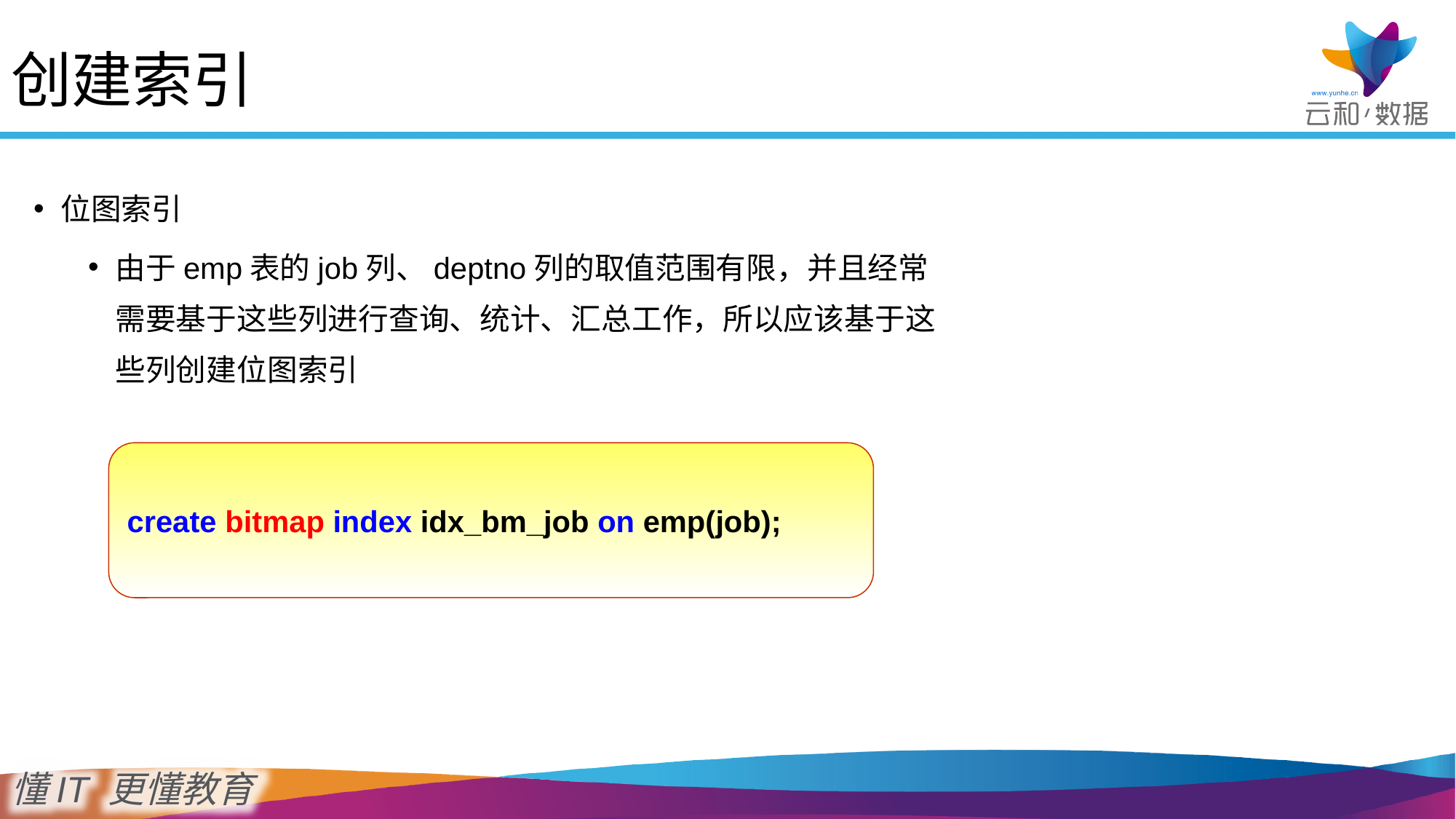

创建索引
位图索引
由于emp表的job列、deptno列的取值范围有限，并且经常需要基于这些列进行查询、统计、汇总工作，所以应该基于这些列创建位图索引
create bitmap index idx_bm_job on emp(job);